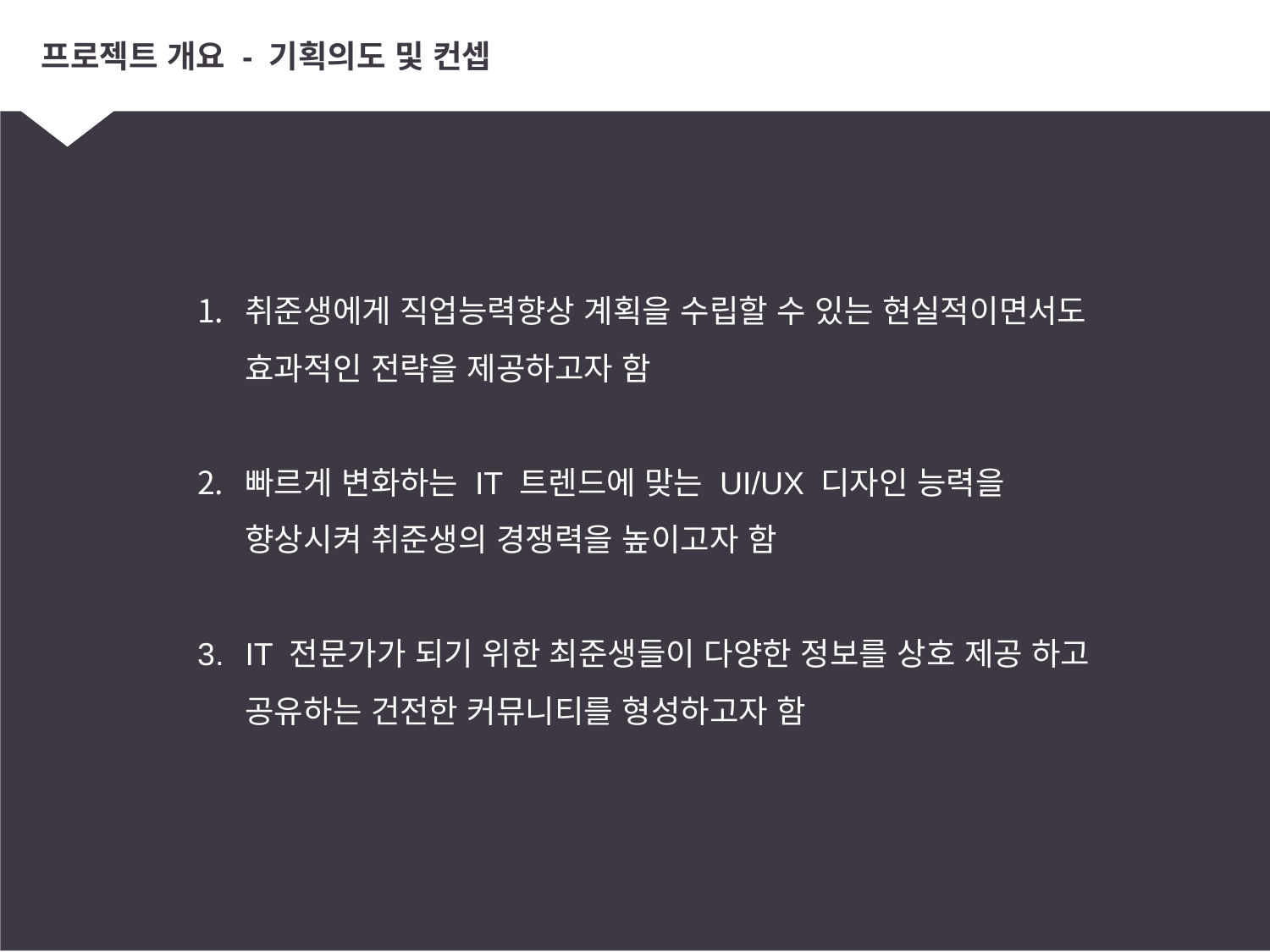

# 프로젝트 개요 - 기획의도 및 컨셉
취준생에게 직업능력향상 계획을 수립할 수 있는 현실적이면서도 효과적인 전략을 제공하고자 함

빠르게 변화하는 IT 트렌드에 맞는 UI/UX 디자인 능력을
향상시켜 취준생의 경쟁력을 높이고자 함

IT 전문가가 되기 위한 최준생들이 다양한 정보를 상호 제공 하고 공유하는 건전한 커뮤니티를 형성하고자 함